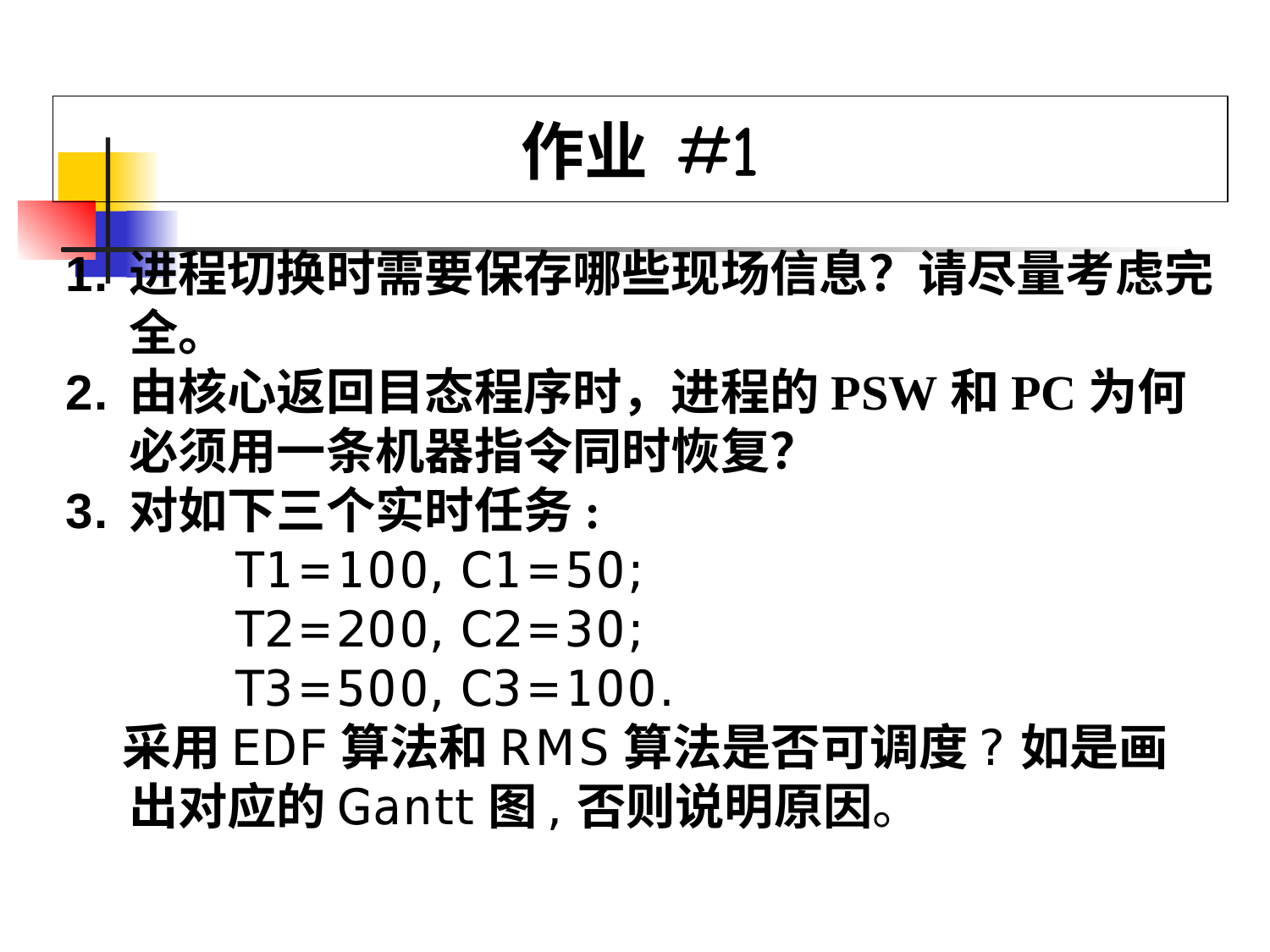

作业 #1
进程切换时需要保存哪些现场信息？请尽量考虑完全。
由核心返回目态程序时，进程的PSW和PC为何必须用一条机器指令同时恢复？
对如下三个实时任务:
   T1=100, C1=50;
   T2=200, C2=30;
   T3=500, C3=100.
    采用EDF算法和RMS算法是否可调度?如是画出对应的Gantt图,否则说明原因。